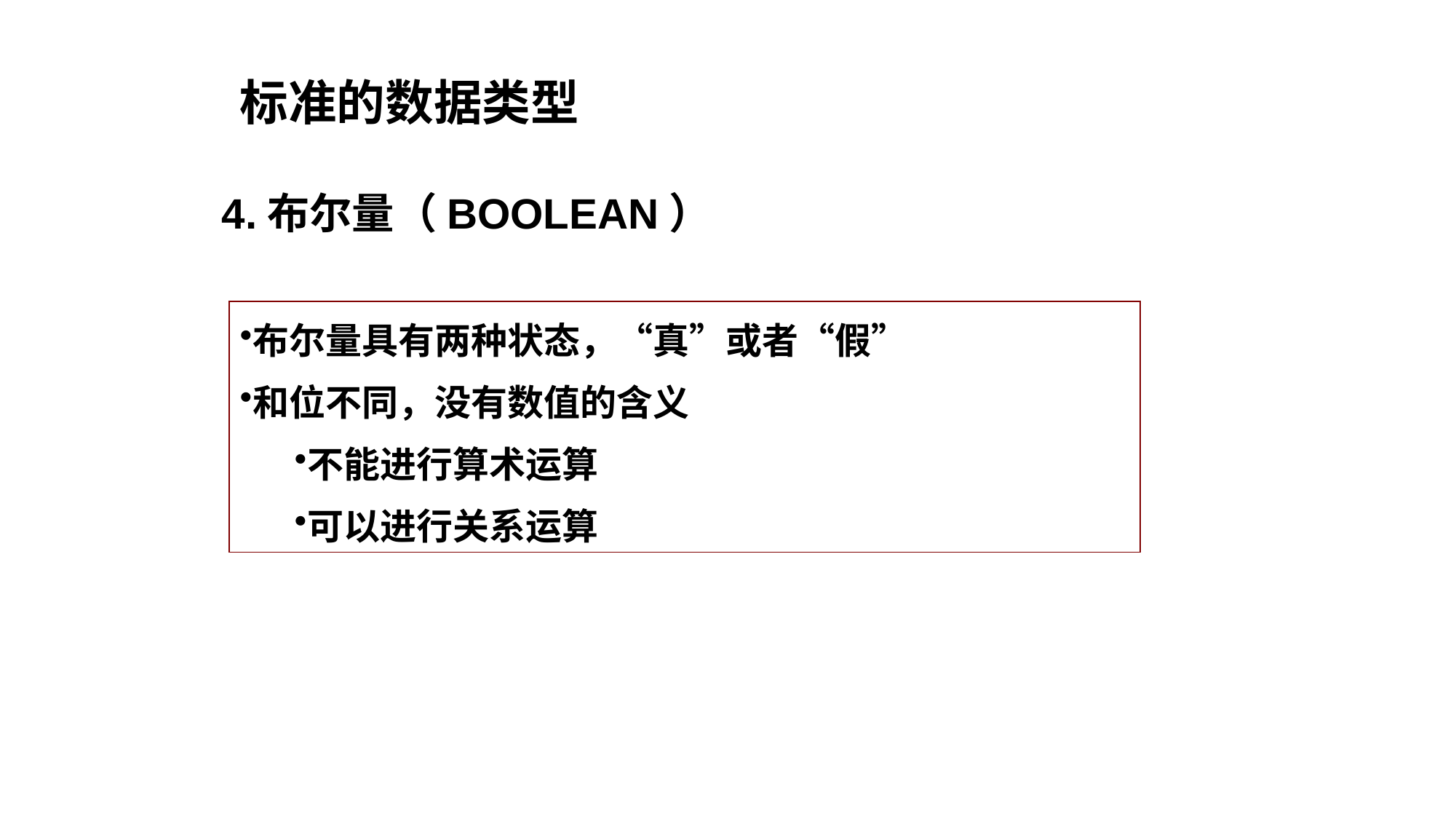

标准的数据类型
4.布尔量（BOOLEAN）
布尔量具有两种状态，“真”或者“假”
和位不同，没有数值的含义
不能进行算术运算
可以进行关系运算